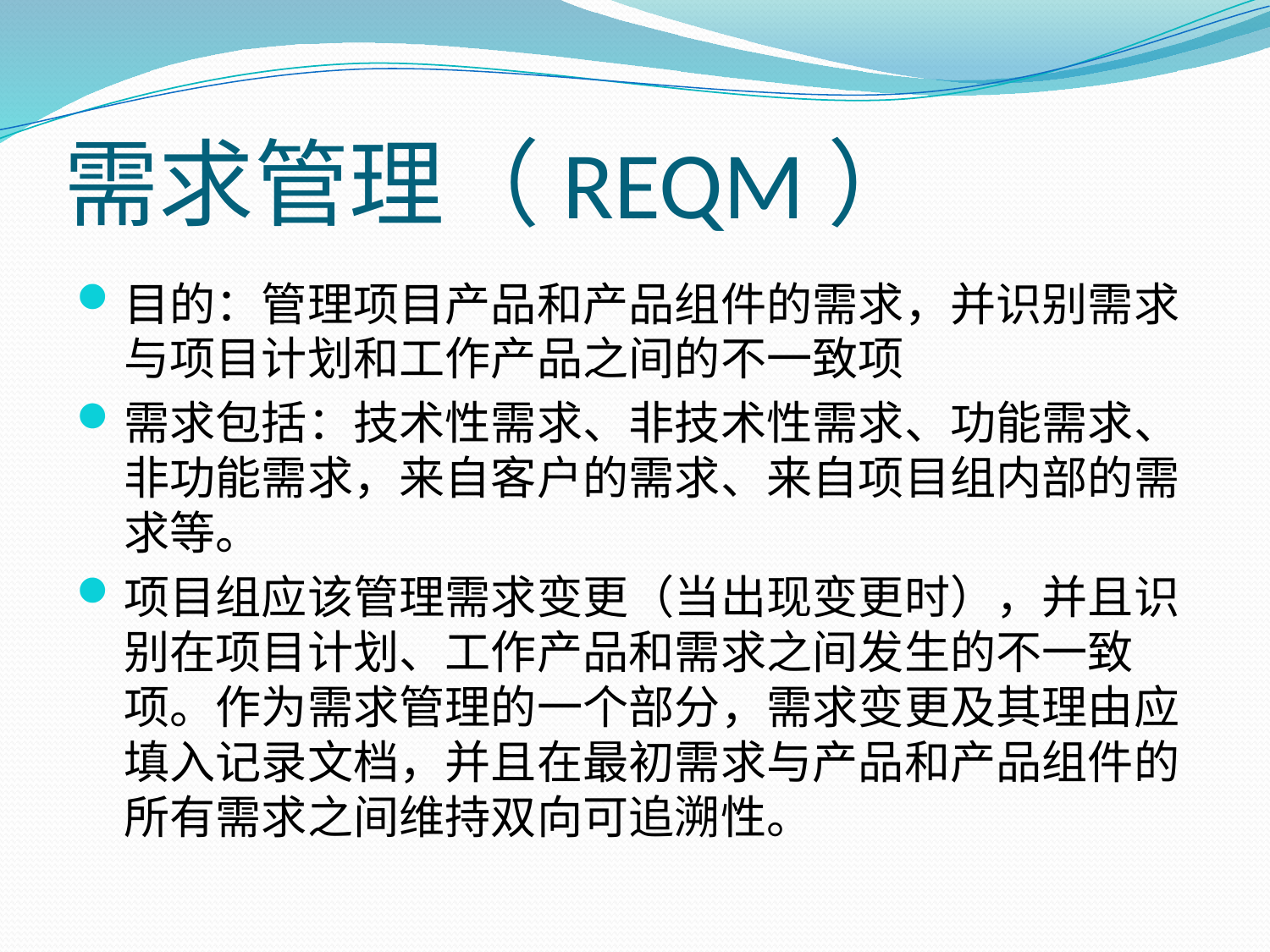

# 需求管理（REQM）
目的：管理项目产品和产品组件的需求，并识别需求与项目计划和工作产品之间的不一致项
需求包括：技术性需求、非技术性需求、功能需求、非功能需求，来自客户的需求、来自项目组内部的需求等。
项目组应该管理需求变更（当出现变更时），并且识别在项目计划、工作产品和需求之间发生的不一致项。作为需求管理的一个部分，需求变更及其理由应填入记录文档，并且在最初需求与产品和产品组件的所有需求之间维持双向可追溯性。